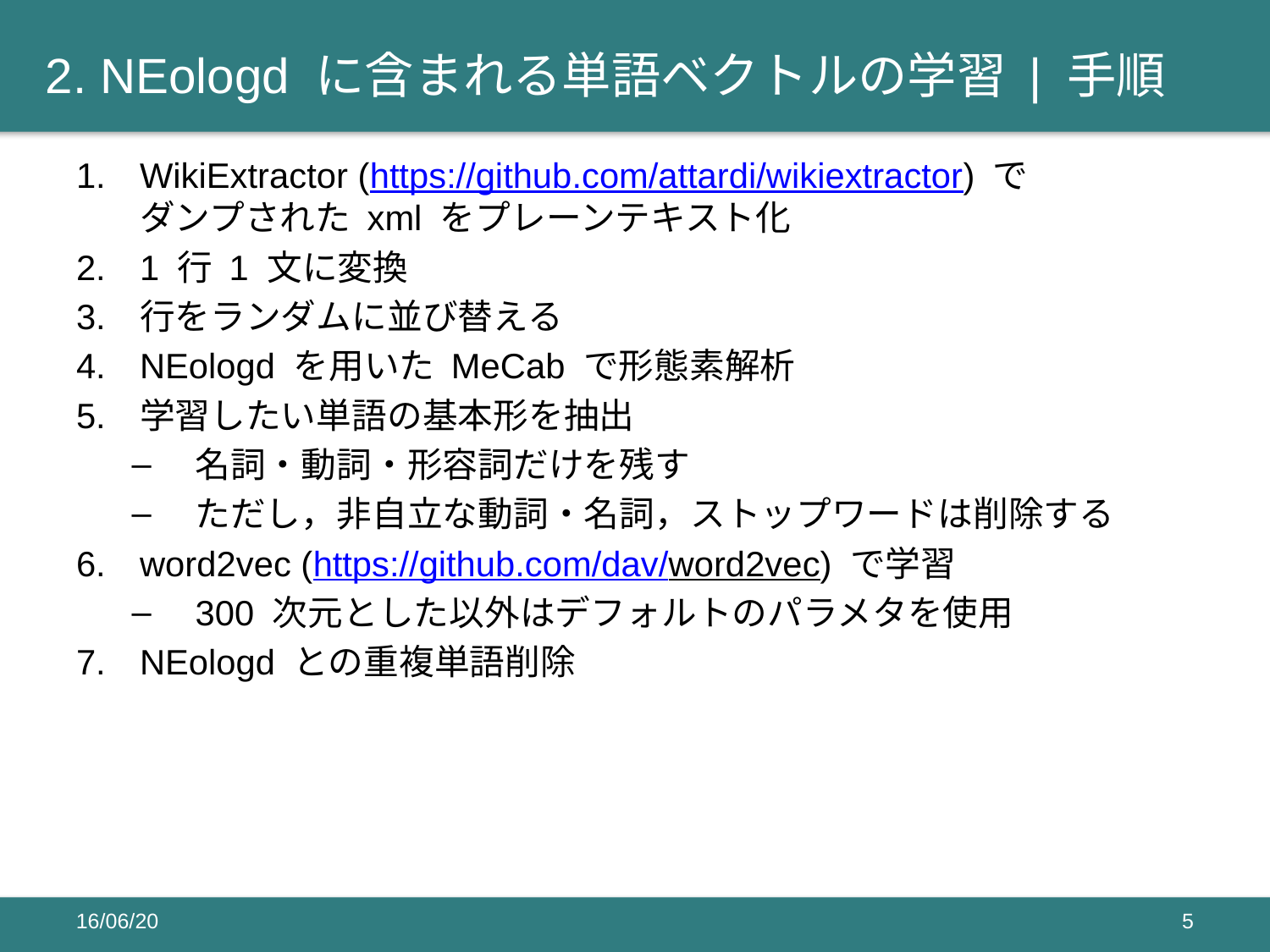

# 2. NEologd に含まれる単語ベクトルの学習 | 手順
WikiExtractor (https://github.com/attardi/wikiextractor) で
ダンプされた xml をプレーンテキスト化
1 行 1 文に変換
行をランダムに並び替える
NEologd を用いた MeCab で形態素解析
学習したい単語の基本形を抽出
名詞・動詞・形容詞だけを残す
ただし，非自立な動詞・名詞，ストップワードは削除する
word2vec (https://github.com/dav/word2vec) で学習
300 次元とした以外はデフォルトのパラメタを使用
NEologd との重複単語削除
16/06/20
5